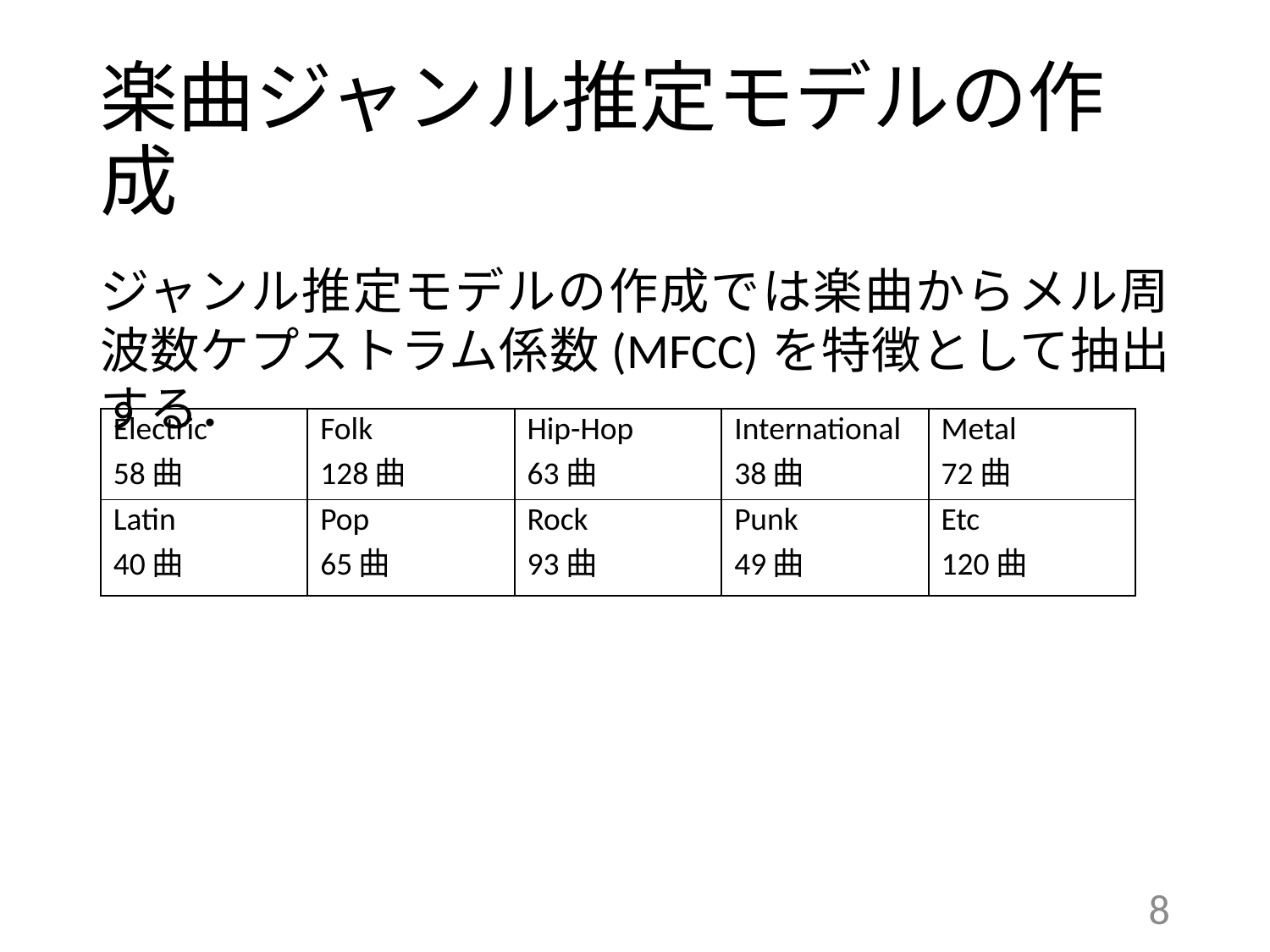

# 楽曲ジャンル推定モデルの作成
ジャンル推定モデルの作成では楽曲からメル周波数ケプストラム係数(MFCC)を特徴として抽出する．

| Electric 58曲 | Folk 128曲 | Hip-Hop 63曲 | International 38曲 | Metal 72曲 |
| --- | --- | --- | --- | --- |
| Latin 40曲 | Pop 65曲 | Rock 93曲 | Punk 49曲 | Etc 120曲 |
8